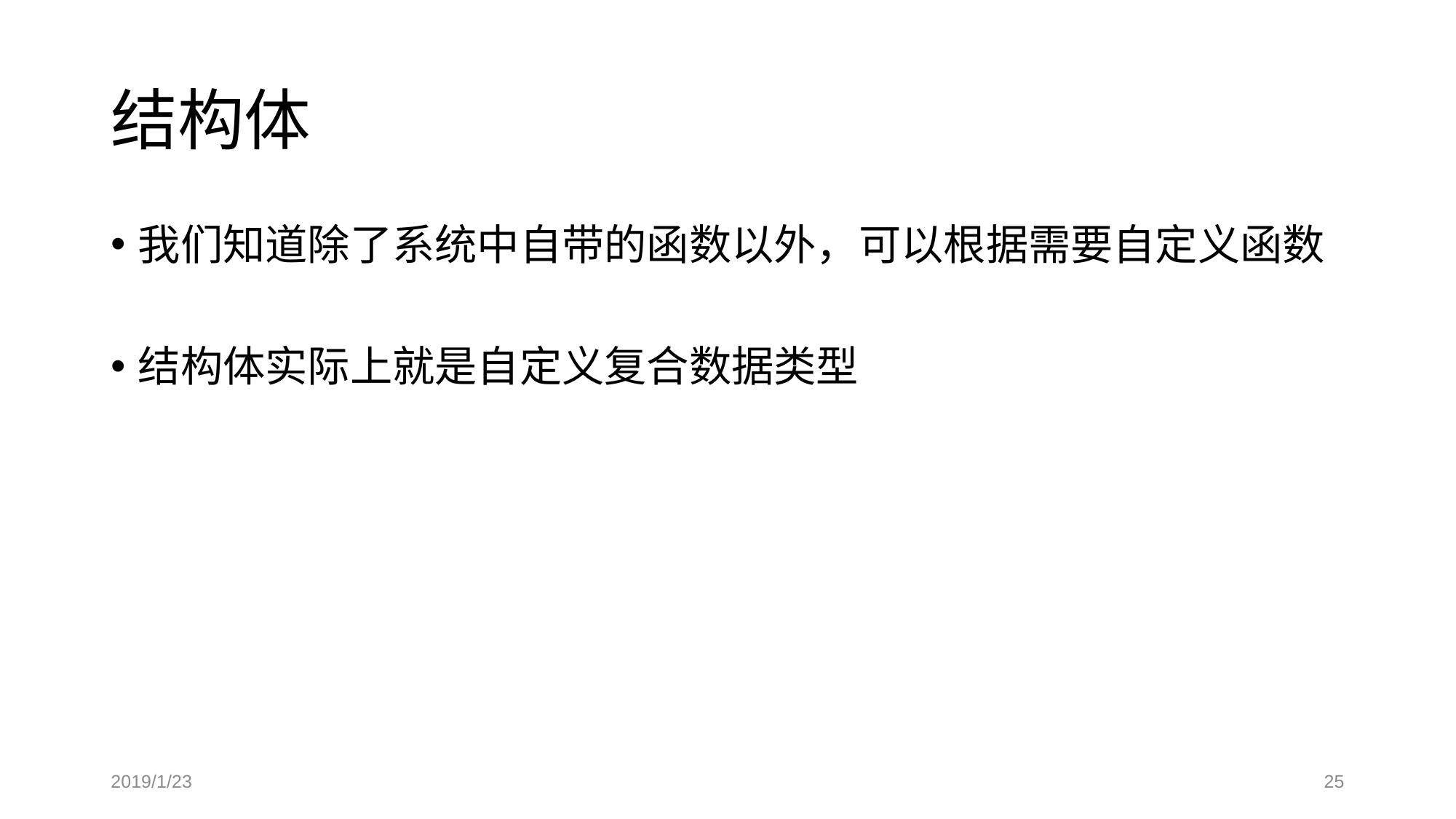

# 结构体
我们知道除了系统中自带的函数以外，可以根据需要自定义函数

结构体实际上就是自定义复合数据类型
2019/1/23
25